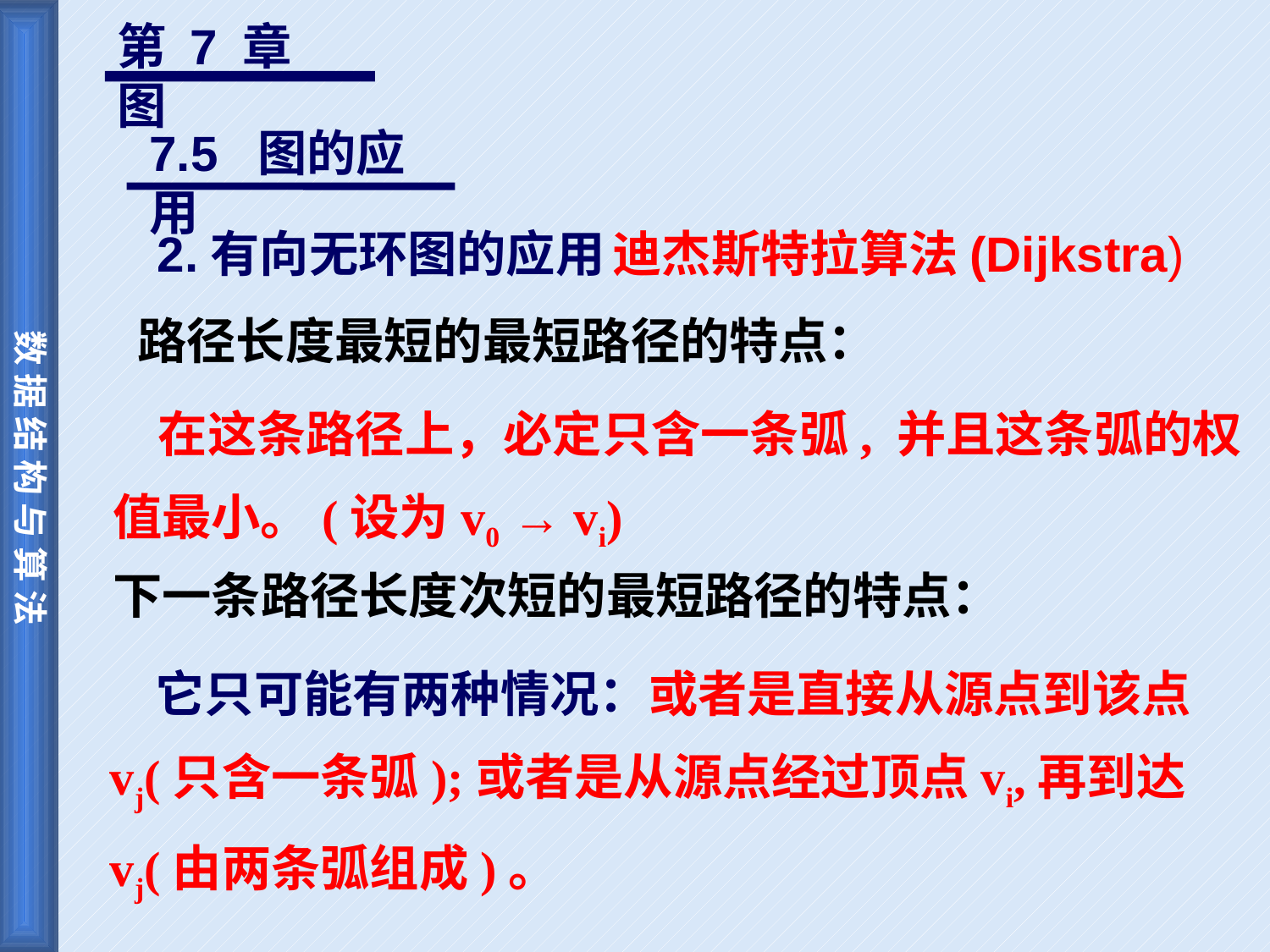

第 7 章  图

7.5  图的应用

2.有向无环图的应用
迪杰斯特拉算法(Dijkstra)
路径长度最短的最短路径的特点：
   在这条路径上，必定只含一条弧, 并且这条弧的权值最小。(设为v0 → vi)
下一条路径长度次短的最短路径的特点：
   它只可能有两种情况：或者是直接从源点到该点vj(只含一条弧);或者是从源点经过顶点vi,再到达vj(由两条弧组成)。
26